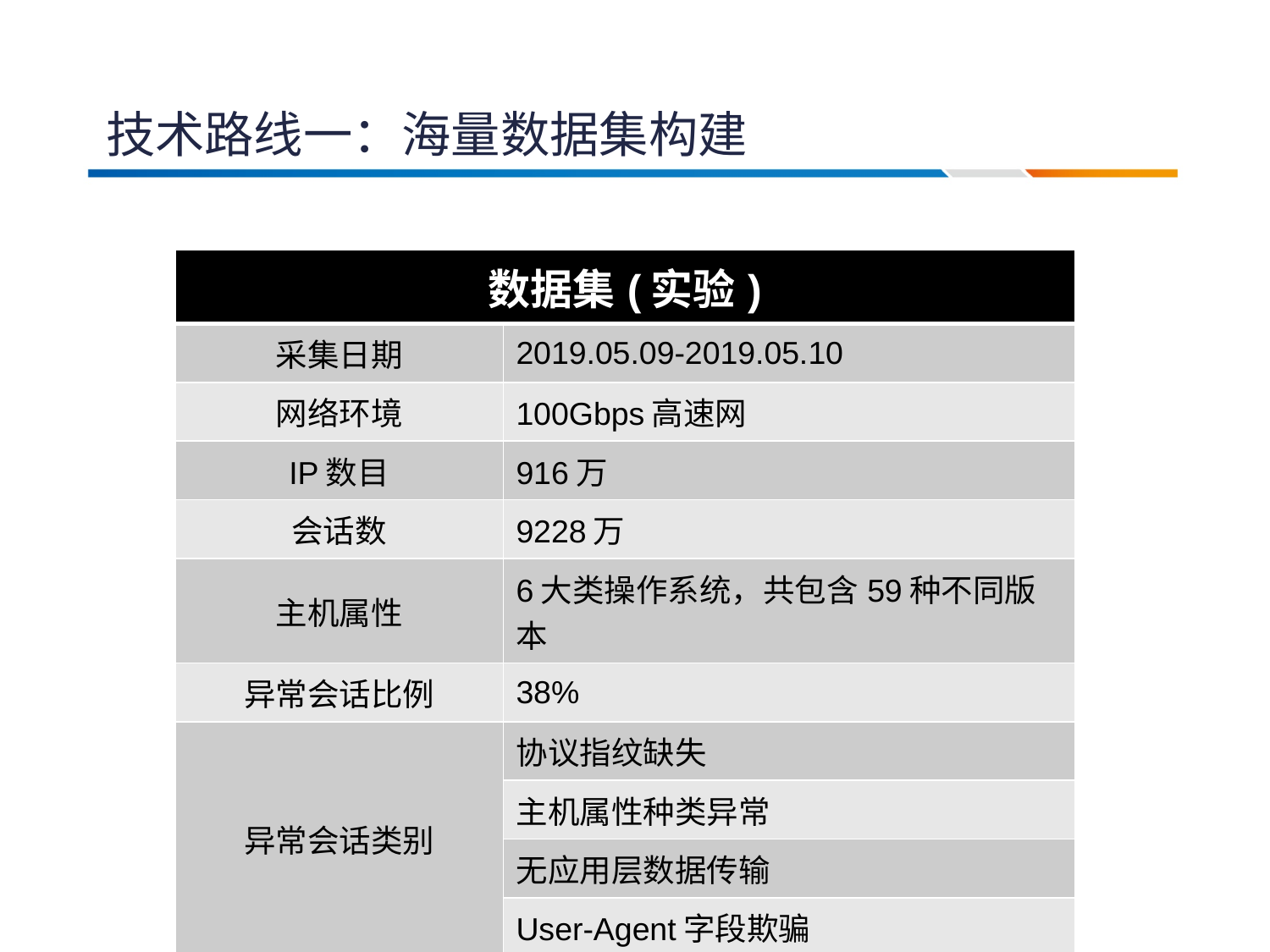

# 技术路线一：海量数据集构建
| 数据集(实验) |  |
| --- | --- |
| 采集日期 | 2019.05.09-2019.05.10 |
| 网络环境 | 100Gbps高速网 |
| IP数目 | 916万 |
| 会话数 | 9228万 |
| 主机属性 | 6大类操作系统，共包含59种不同版本 |
| 异常会话比例 | 38% |
| 异常会话类别 | 协议指纹缺失 |
|  | 主机属性种类异常 |
|  | 无应用层数据传输 |
|  | User-Agent字段欺骗 |